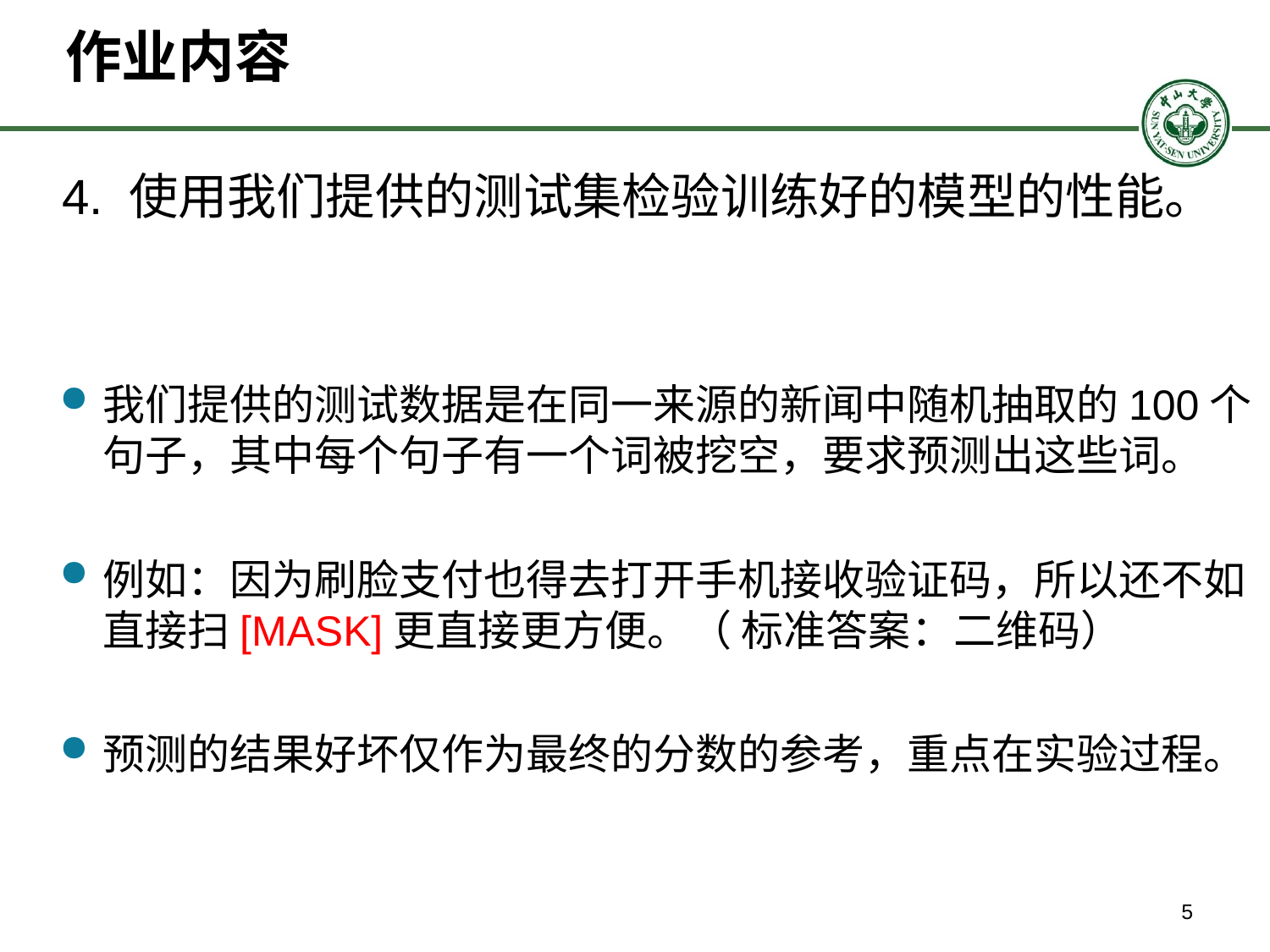

# 作业内容
4. 使用我们提供的测试集检验训练好的模型的性能。

我们提供的测试数据是在同一来源的新闻中随机抽取的100个句子，其中每个句子有一个词被挖空，要求预测出这些词。

例如：因为刷脸支付也得去打开手机接收验证码，所以还不如直接扫[MASK]更直接更方便。（ 标准答案：二维码）

预测的结果好坏仅作为最终的分数的参考，重点在实验过程。